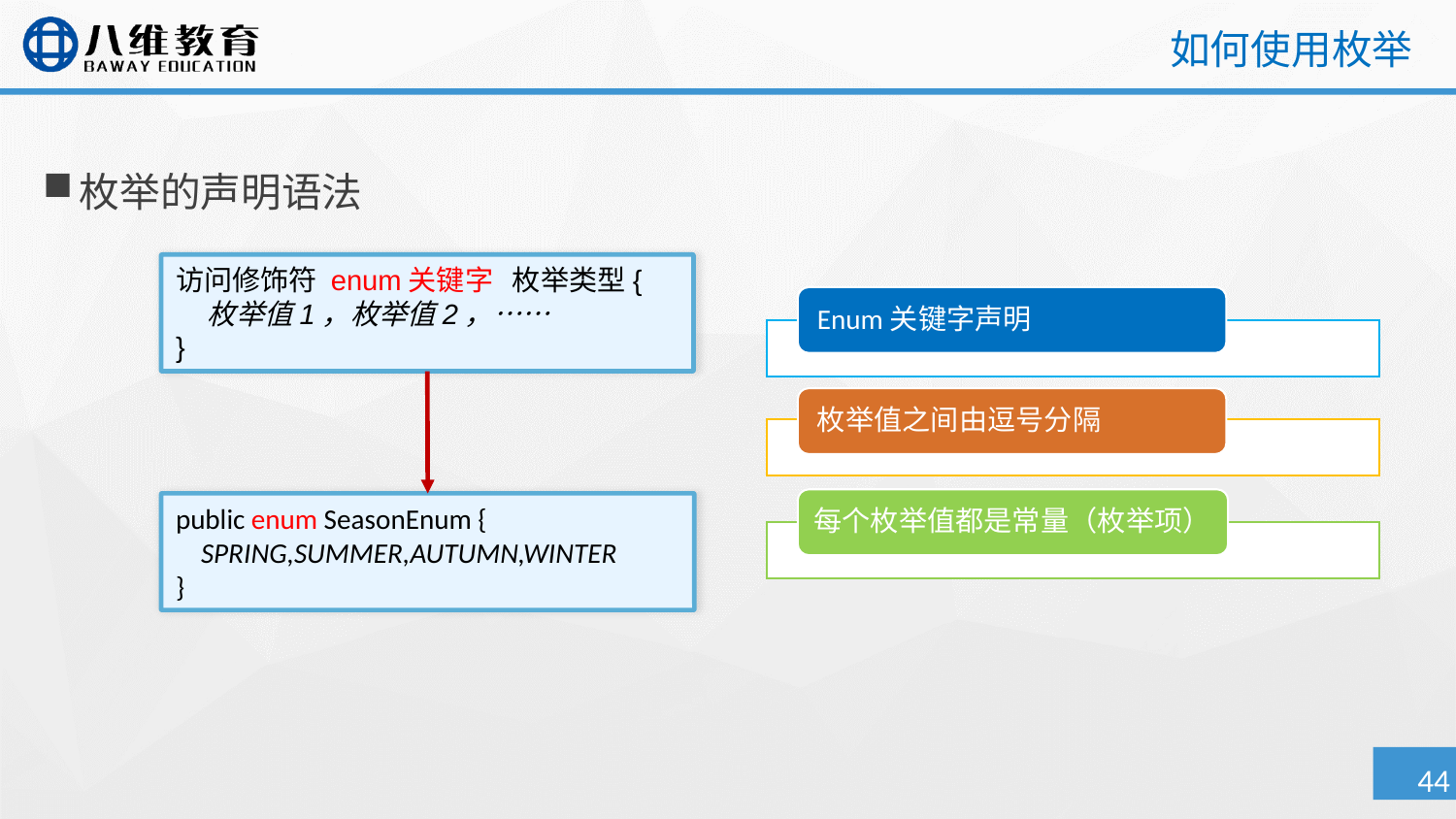

# 如何使用枚举
枚举的声明语法
访问修饰符 enum关键字   枚举类型{
    枚举值1，枚举值2，……
}
Enum关键字声明

枚举值之间由逗号分隔

每个枚举值都是常量（枚举项）

public enum SeasonEnum {
    SPRING,SUMMER,AUTUMN,WINTER
}